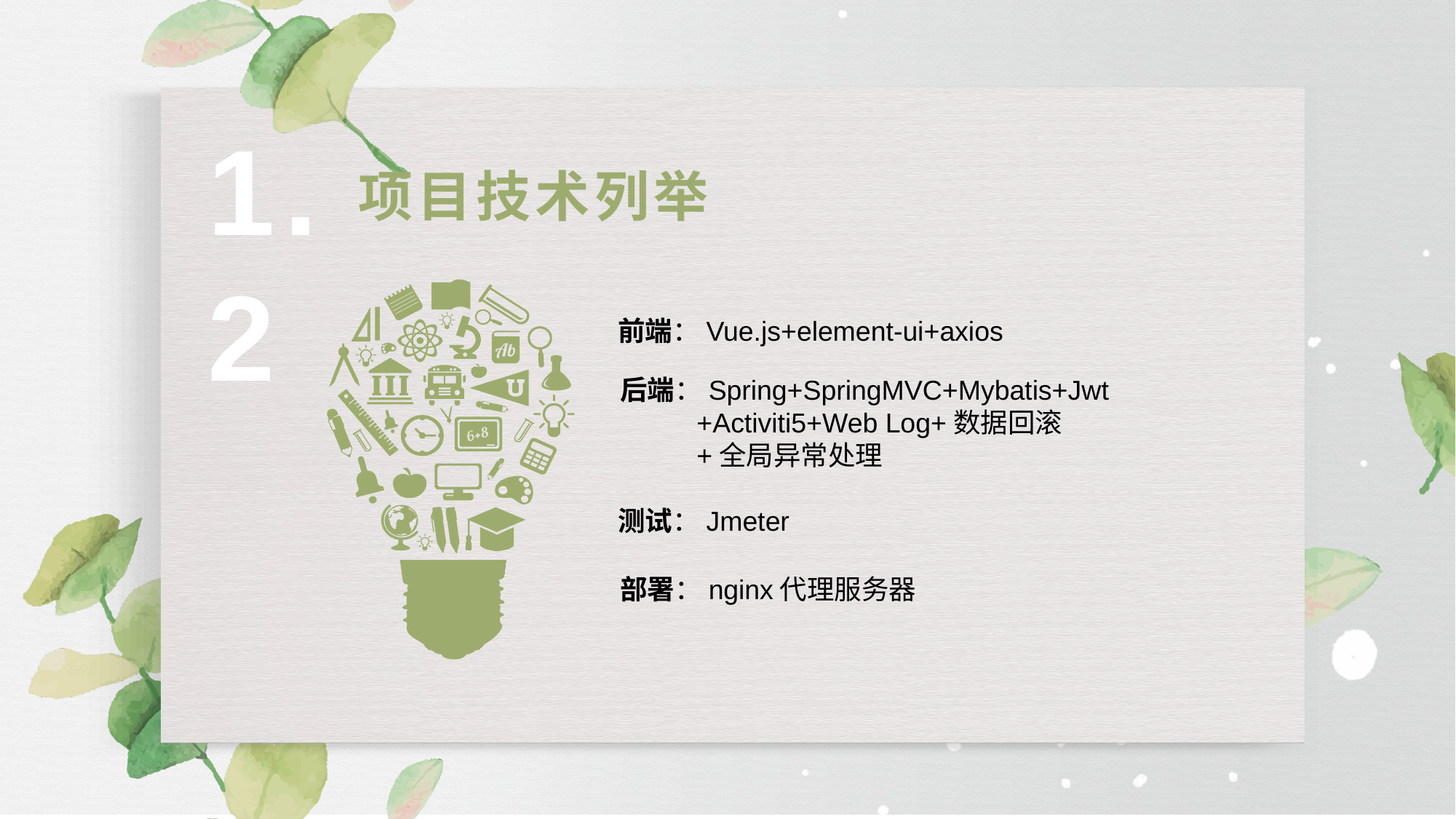

1.2
项目技术列举

前端：Vue.js+element-ui+axios
后端：Spring+SpringMVC+Mybatis+Jwt
          +Activiti5+Web Log+数据回滚
          +全局异常处理
测试：Jmeter
部署：nginx代理服务器